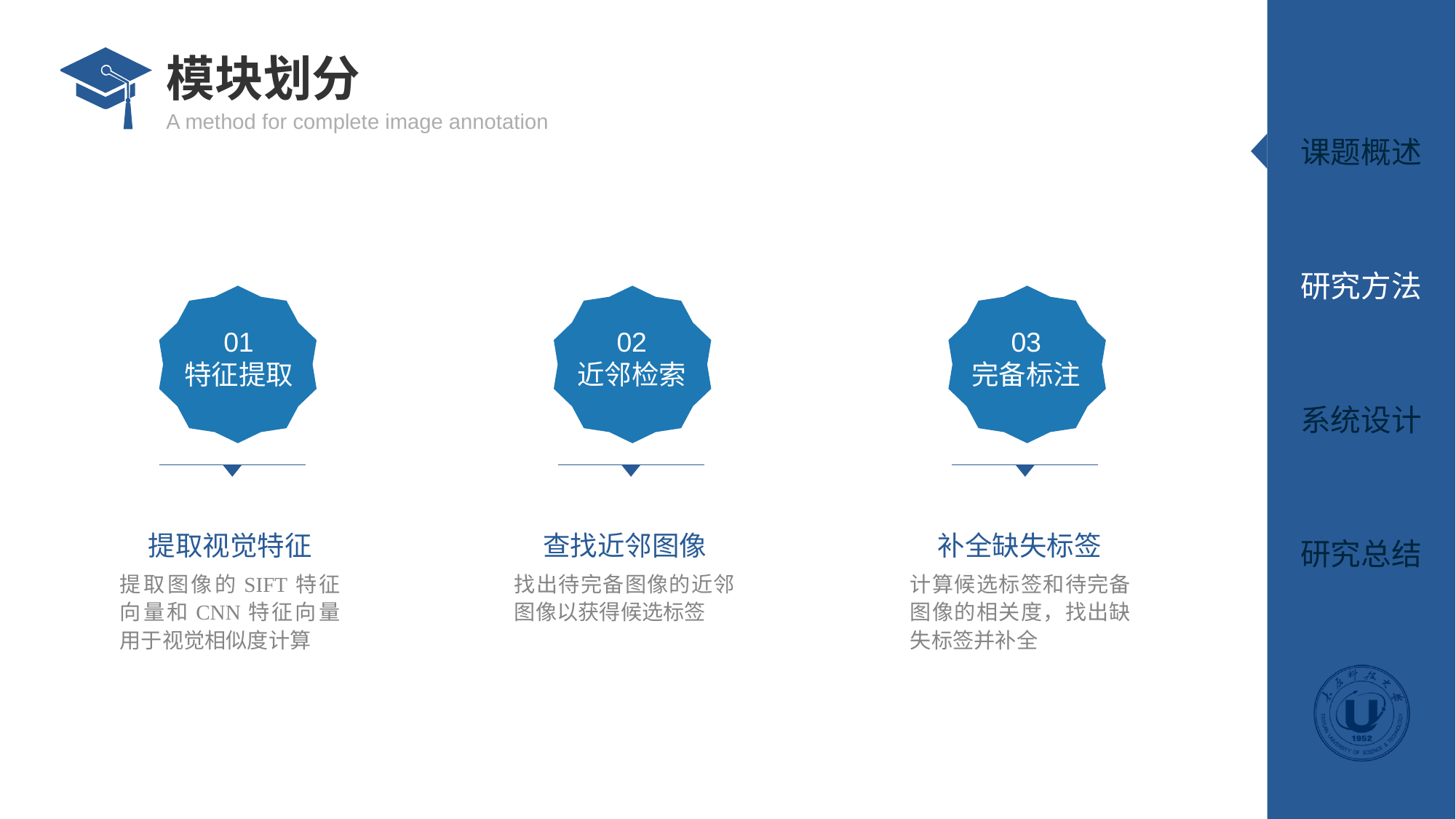

# 模块划分

01
特征提取

02
近邻检索

03
完备标注

提取视觉特征
提取图像的SIFT特征向量和CNN特征向量用于视觉相似度计算
查找近邻图像
找出待完备图像的近邻图像以获得候选标签
补全缺失标签
计算候选标签和待完备图像的相关度，找出缺失标签并补全